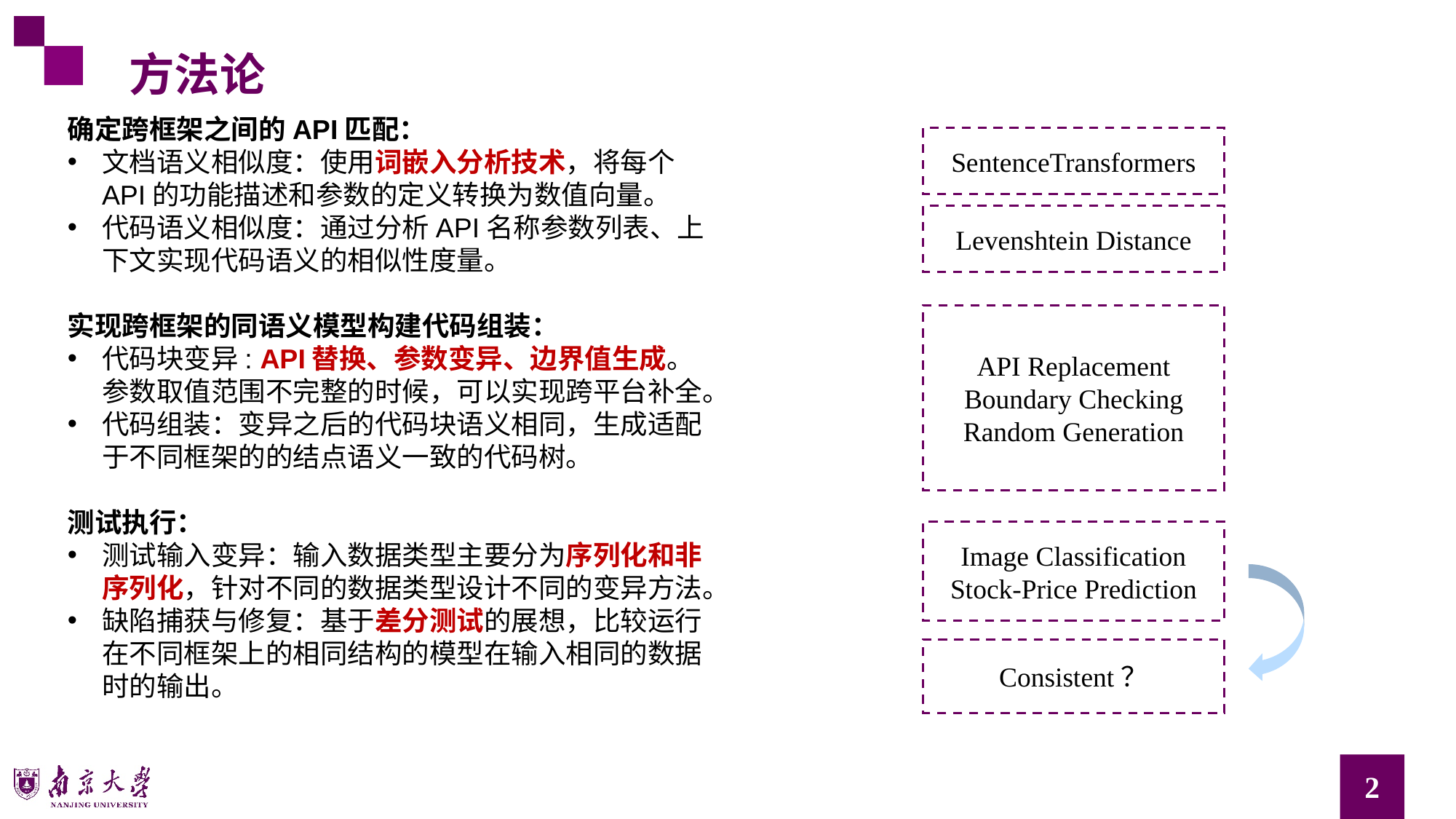

方法论
确定跨框架之间的API匹配：
文档语义相似度：使用词嵌入分析技术，将每个API的功能描述和参数的定义转换为数值向量。
代码语义相似度：通过分析API名称参数列表、上下文实现代码语义的相似性度量。

实现跨框架的同语义模型构建代码组装：
代码块变异: API替换、参数变异、边界值生成。参数取值范围不完整的时候，可以实现跨平台补全。
代码组装：变异之后的代码块语义相同，生成适配于不同框架的的结点语义一致的代码树。

测试执行：
测试输入变异：输入数据类型主要分为序列化和非序列化，针对不同的数据类型设计不同的变异方法。
缺陷捕获与修复：基于差分测试的展想，比较运行在不同框架上的相同结构的模型在输入相同的数据时的输出。
SentenceTransformers
Levenshtein Distance
API Replacement
Boundary Checking
Random Generation
Image Classification
Stock-Price Prediction

Consistent？
2